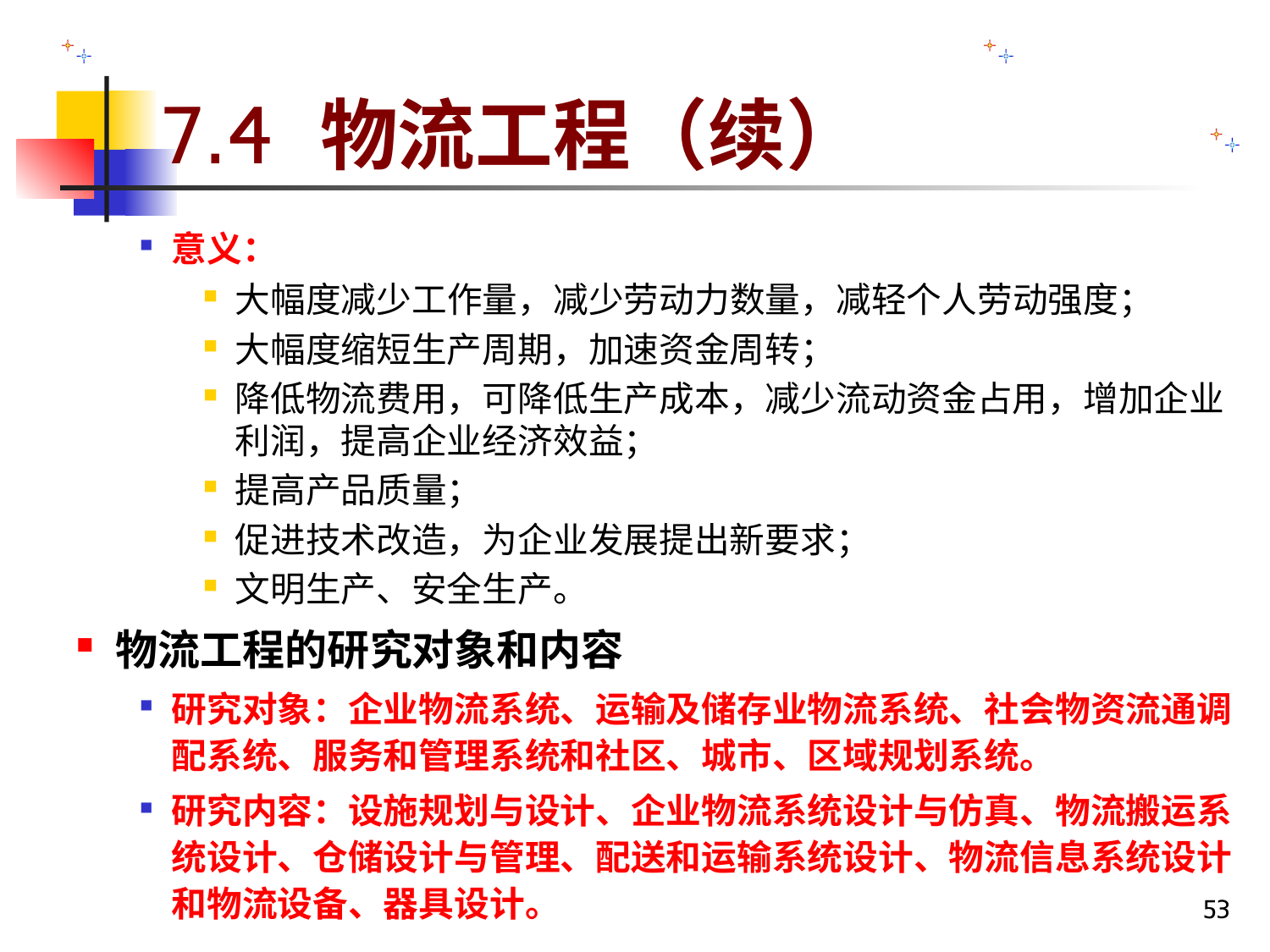

# 7.4 物流工程（续）
意义：
大幅度减少工作量，减少劳动力数量，减轻个人劳动强度；
大幅度缩短生产周期，加速资金周转；
降低物流费用，可降低生产成本，减少流动资金占用，增加企业利润，提高企业经济效益；
提高产品质量；
促进技术改造，为企业发展提出新要求；
文明生产、安全生产。
物流工程的研究对象和内容
研究对象：企业物流系统、运输及储存业物流系统、社会物资流通调配系统、服务和管理系统和社区、城市、区域规划系统。
研究内容：设施规划与设计、企业物流系统设计与仿真、物流搬运系统设计、仓储设计与管理、配送和运输系统设计、物流信息系统设计和物流设备、器具设计。
53